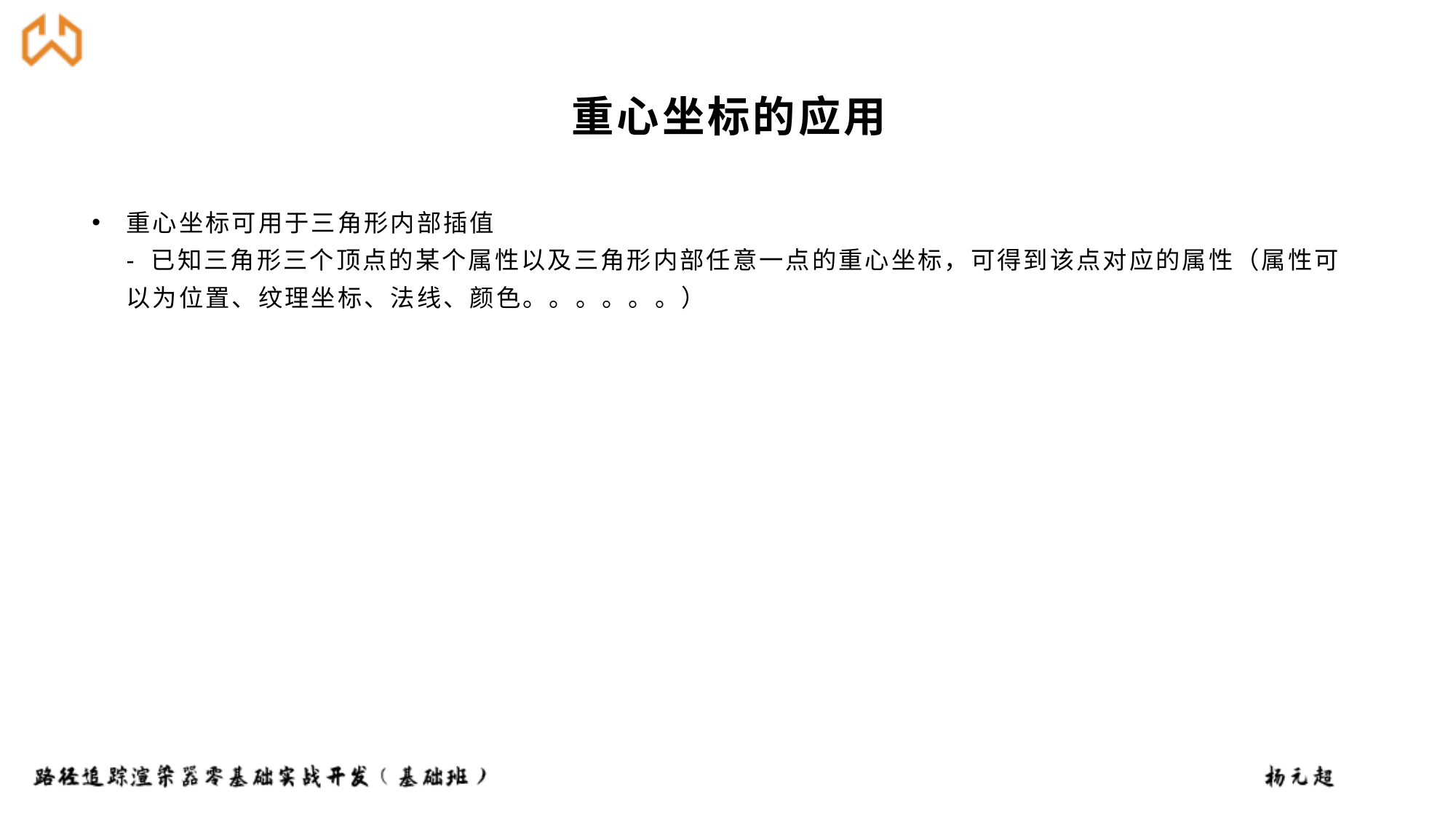

# 重心坐标的应用
重心坐标可用于三角形内部插值
- 已知三角形三个顶点的某个属性以及三角形内部任意一点的重心坐标，可得到该点对应的属性（属性可以为位置、纹理坐标、法线、颜色。。。。。。）